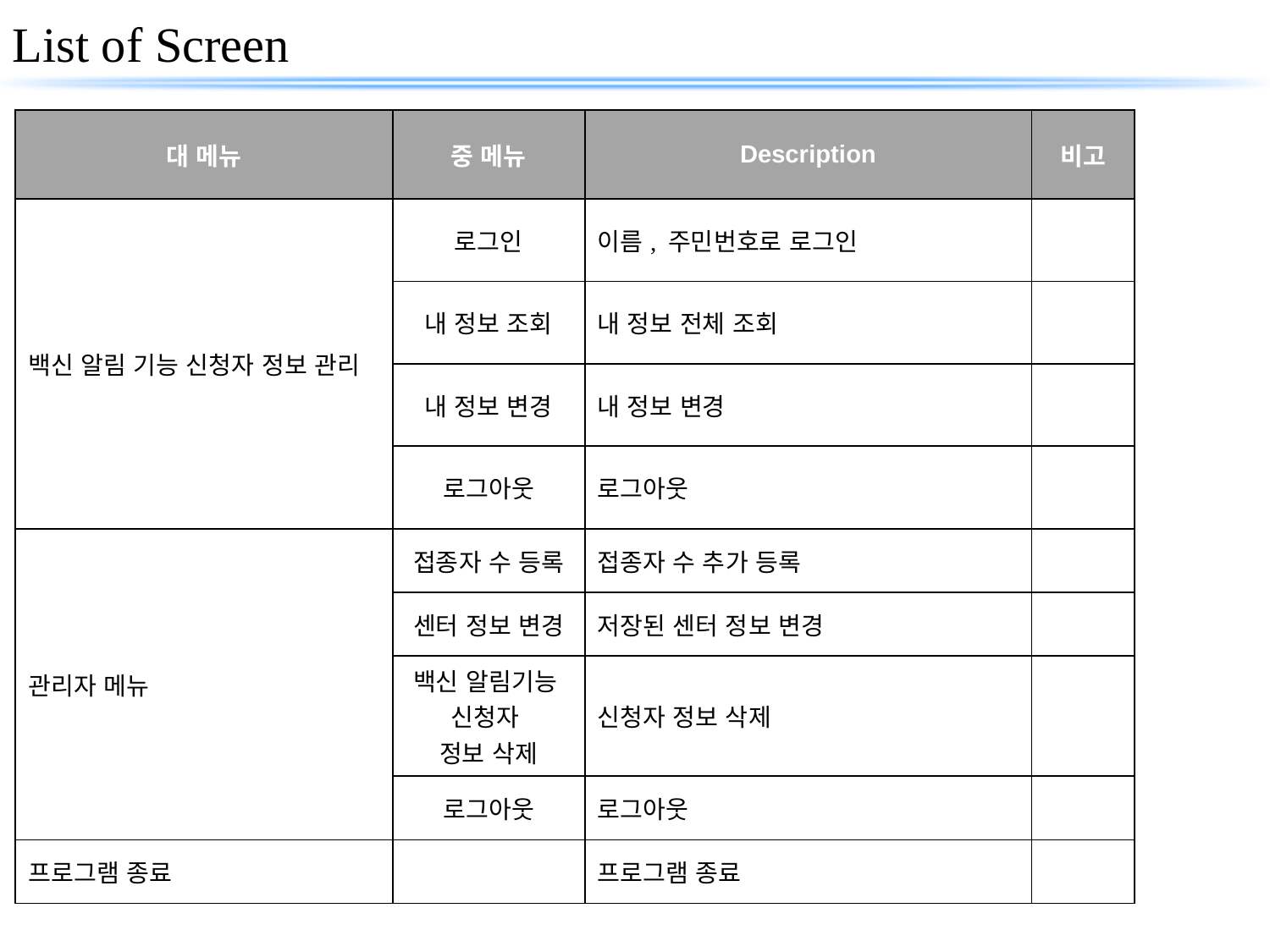

List of Screen
| 대 메뉴 | 중 메뉴 | Description | 비고 |
| --- | --- | --- | --- |
| 백신 알림 기능 신청자 정보 관리 | 로그인 | 이름, 주민번호로 로그인 |  |
|  | 내 정보 조회 | 내 정보 전체 조회 |  |
|  | 내 정보 변경 | 내 정보 변경 |  |
|  | 로그아웃 | 로그아웃 |  |
| 관리자 메뉴 | 접종자 수 등록 | 접종자 수 추가 등록 |  |
|  | 센터 정보 변경 | 저장된 센터 정보 변경 |  |
|  | 백신 알림기능 신청자 정보 삭제 | 신청자 정보 삭제 |  |
|  | 로그아웃 | 로그아웃 |  |
| 프로그램 종료 |  | 프로그램 종료 |  |